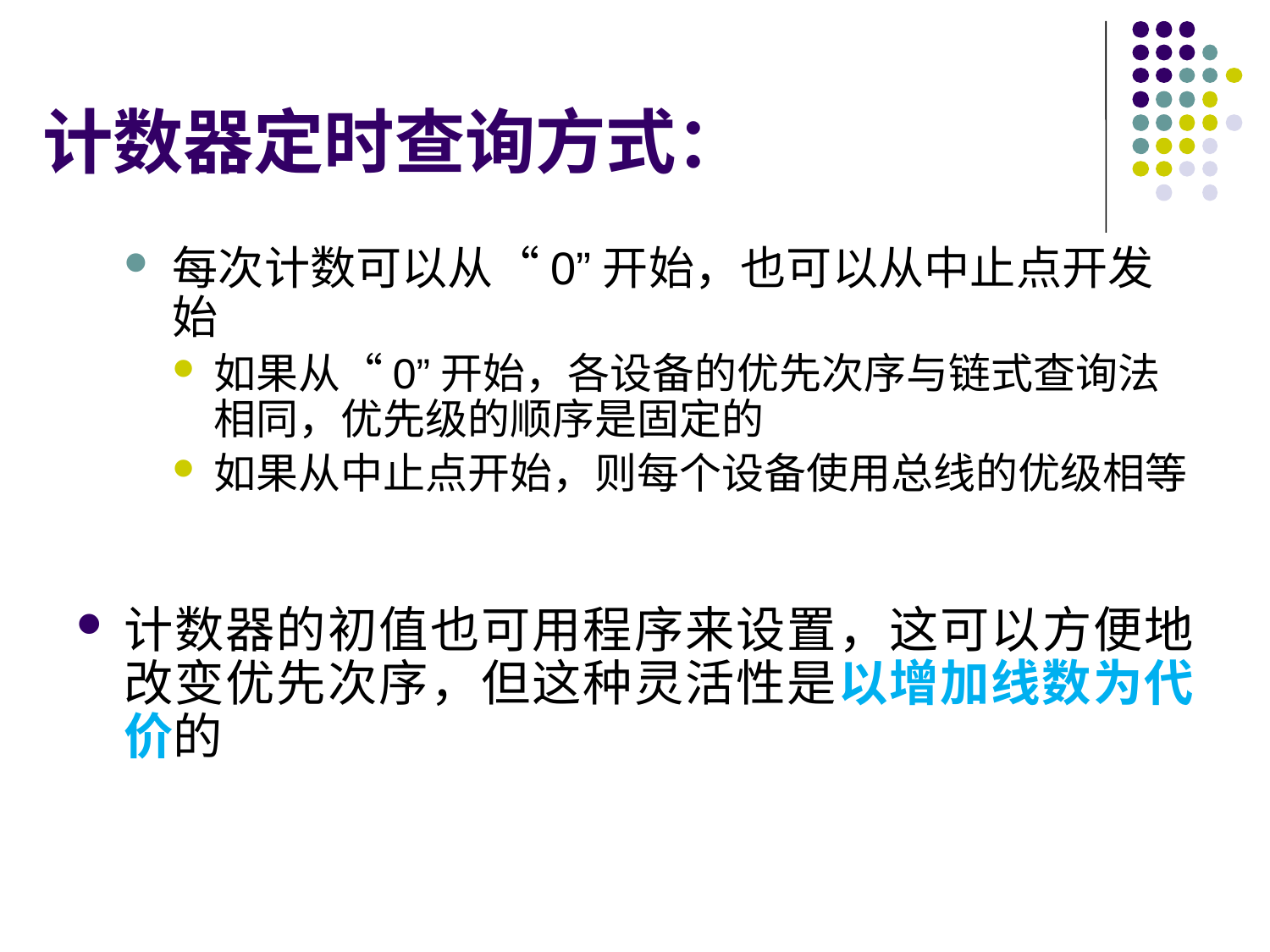

计数器定时查询方式：
每次计数可以从“0”开始，也可以从中止点开发始
如果从“0”开始，各设备的优先次序与链式查询法相同，优先级的顺序是固定的
如果从中止点开始，则每个设备使用总线的优级相等

计数器的初值也可用程序来设置，这可以方便地改变优先次序，但这种灵活性是以增加线数为代价的

46